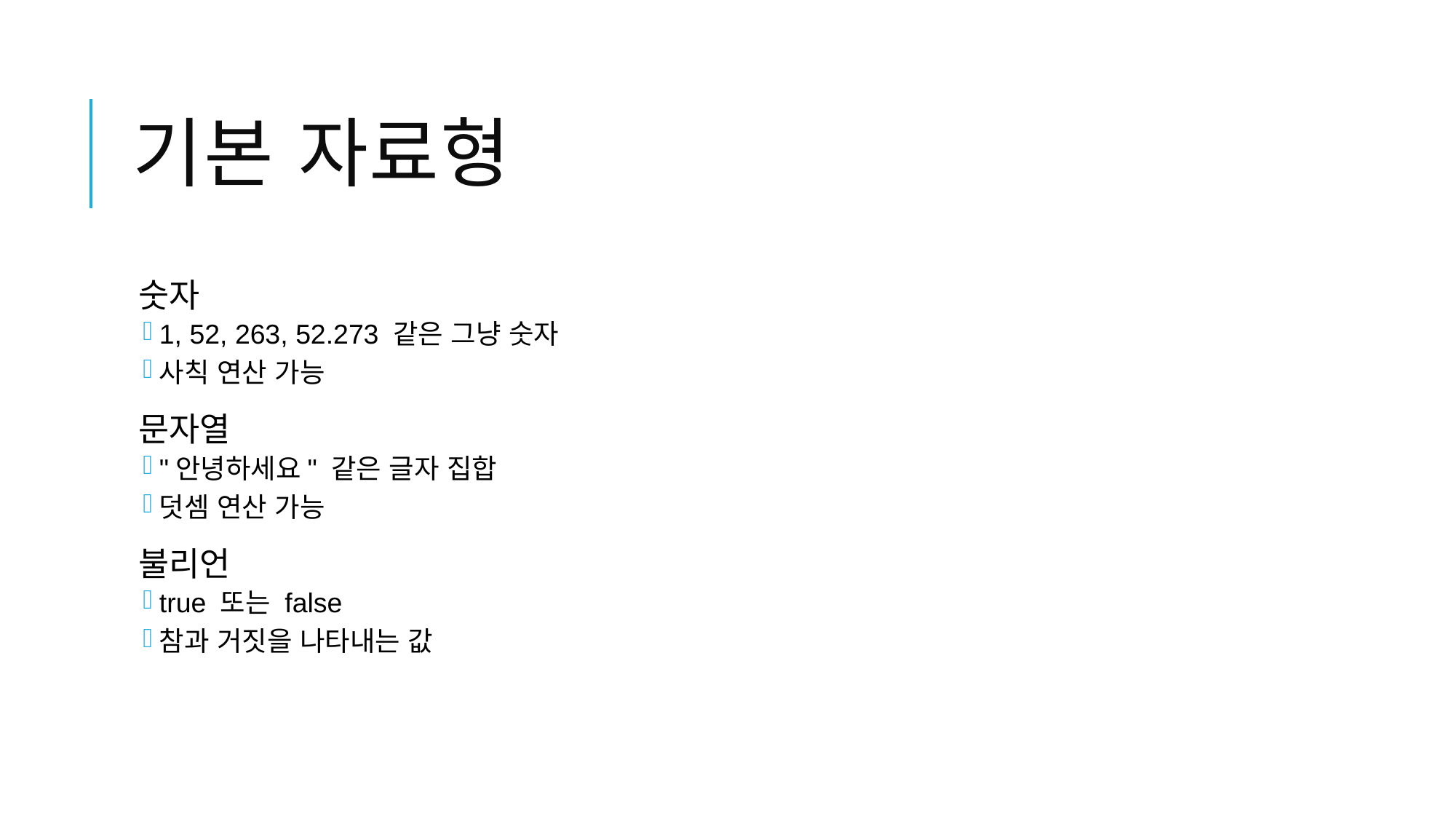

# 기본 자료형
숫자
1, 52, 263, 52.273 같은 그냥 숫자
사칙 연산 가능
문자열
"안녕하세요" 같은 글자 집합
덧셈 연산 가능
불리언
true 또는 false
참과 거짓을 나타내는 값